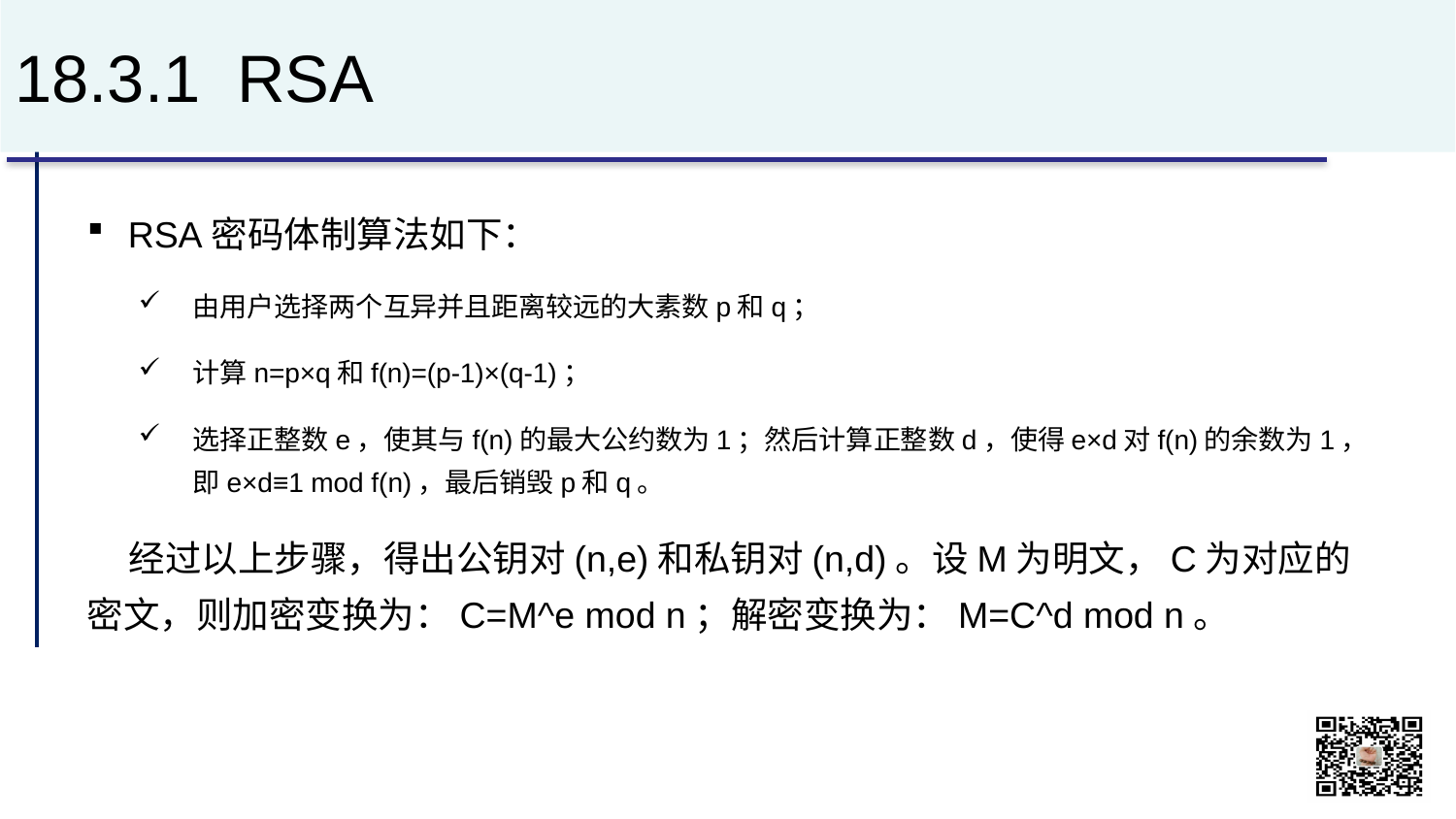

# 18.3.1  RSA
RSA密码体制算法如下：
由用户选择两个互异并且距离较远的大素数p和q；
计算n=p×q和f(n)=(p-1)×(q-1)；
选择正整数e，使其与f(n)的最大公约数为1；然后计算正整数d，使得e×d对f(n)的余数为1，即e×d≡1 mod f(n)，最后销毁p和q。
    经过以上步骤，得出公钥对(n,e)和私钥对(n,d)。设M为明文，C为对应的密文，则加密变换为：C=M^e mod n；解密变换为：M=C^d mod n。